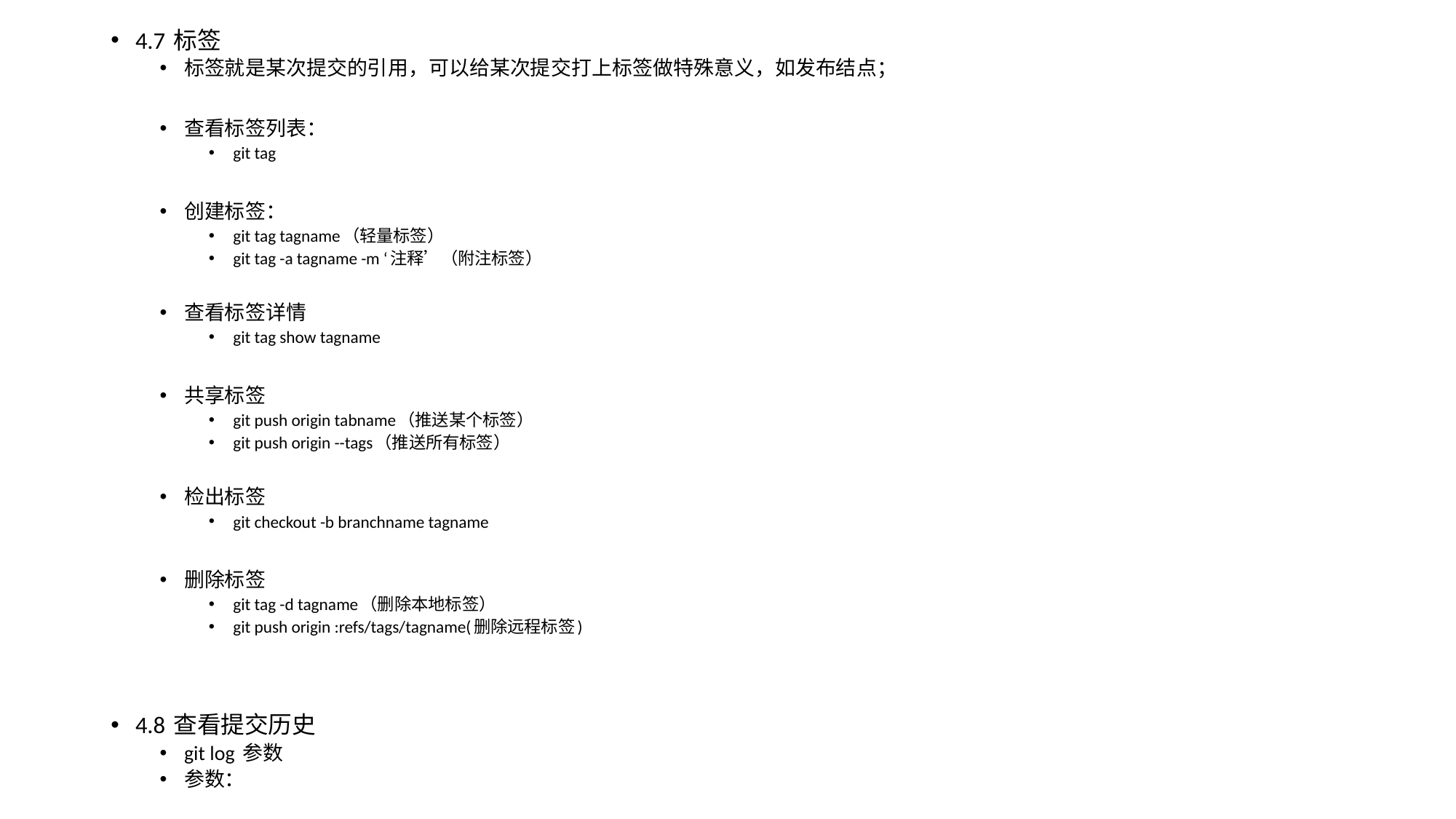

4.7 标签
标签就是某次提交的引用，可以给某次提交打上标签做特殊意义，如发布结点；

查看标签列表：
git tag

创建标签：
git tag tagname（轻量标签）
git tag -a tagname -m ‘注释’（附注标签）

查看标签详情
git tag show tagname

共享标签
git push origin tabname（推送某个标签）
git push origin --tags（推送所有标签）

检出标签
git checkout -b branchname tagname

删除标签
git tag -d tagname（删除本地标签）
git push origin :refs/tags/tagname(删除远程标签)

4.8 查看提交历史
git log 参数
参数：